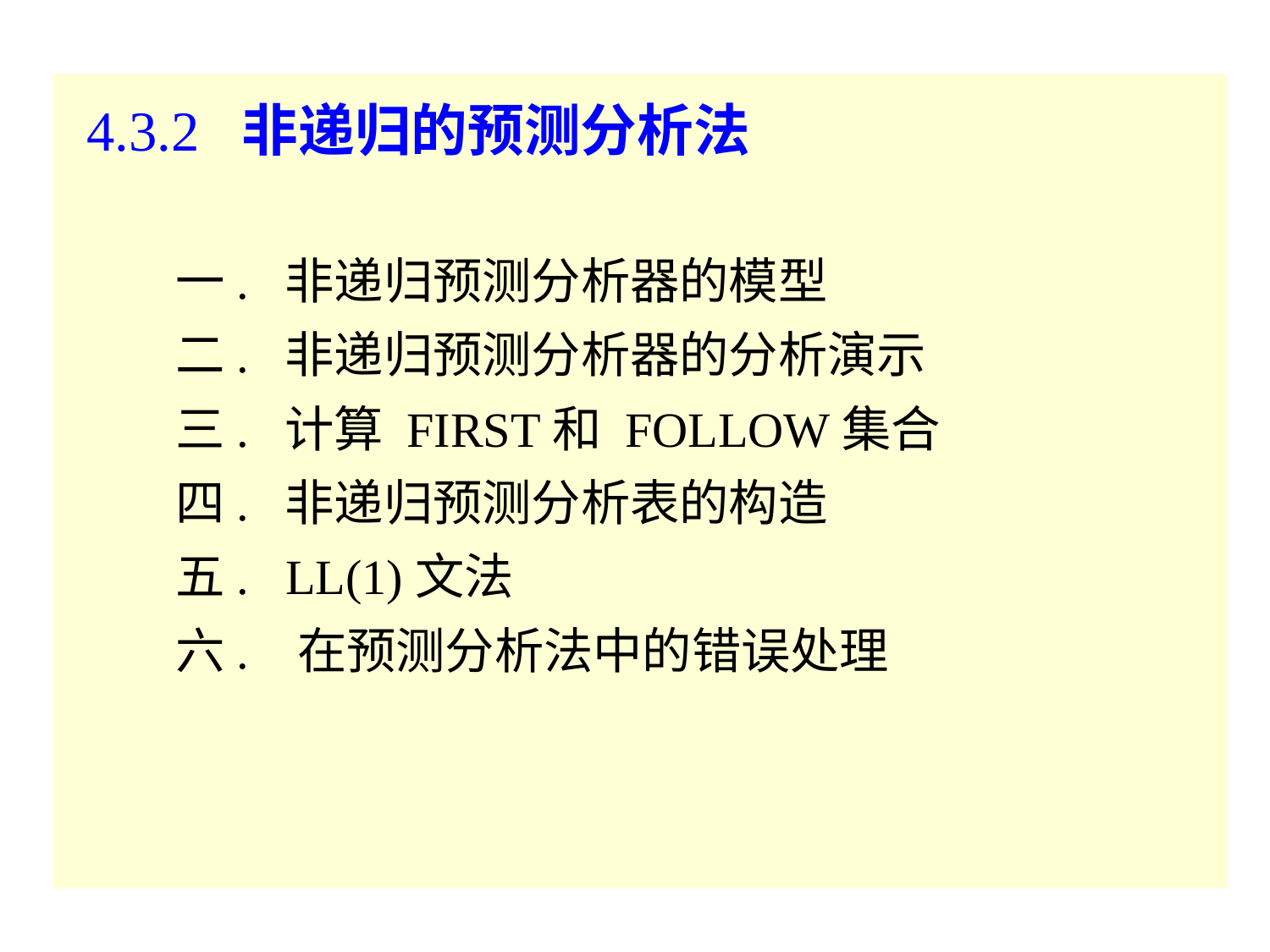

4.3.2  非递归的预测分析法
   一.  非递归预测分析器的模型
   二.  非递归预测分析器的分析演示
   三.  计算 FIRST和 FOLLOW集合
   四.  非递归预测分析表的构造
   五.   LL(1)文法
   六.   在预测分析法中的错误处理